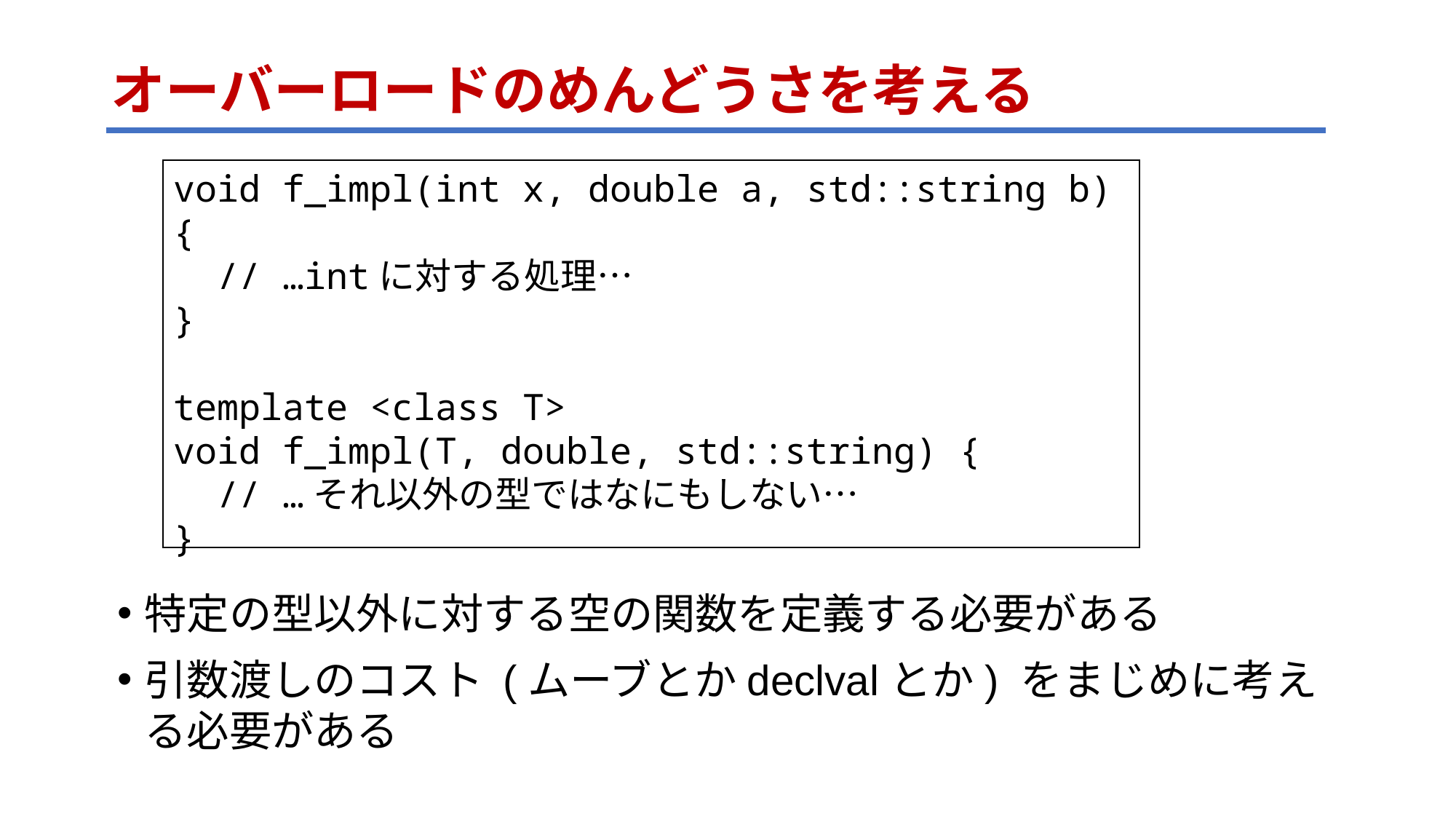

# オーバーロードのめんどうさを考える
void f_impl(int x, double a, std::string b) {
  // …intに対する処理…
}

template <class T>
void f_impl(T, double, std::string) {
  // …それ以外の型ではなにもしない…
}
特定の型以外に対する空の関数を定義する必要がある
引数渡しのコスト (ムーブとかdeclvalとか) をまじめに考える必要がある